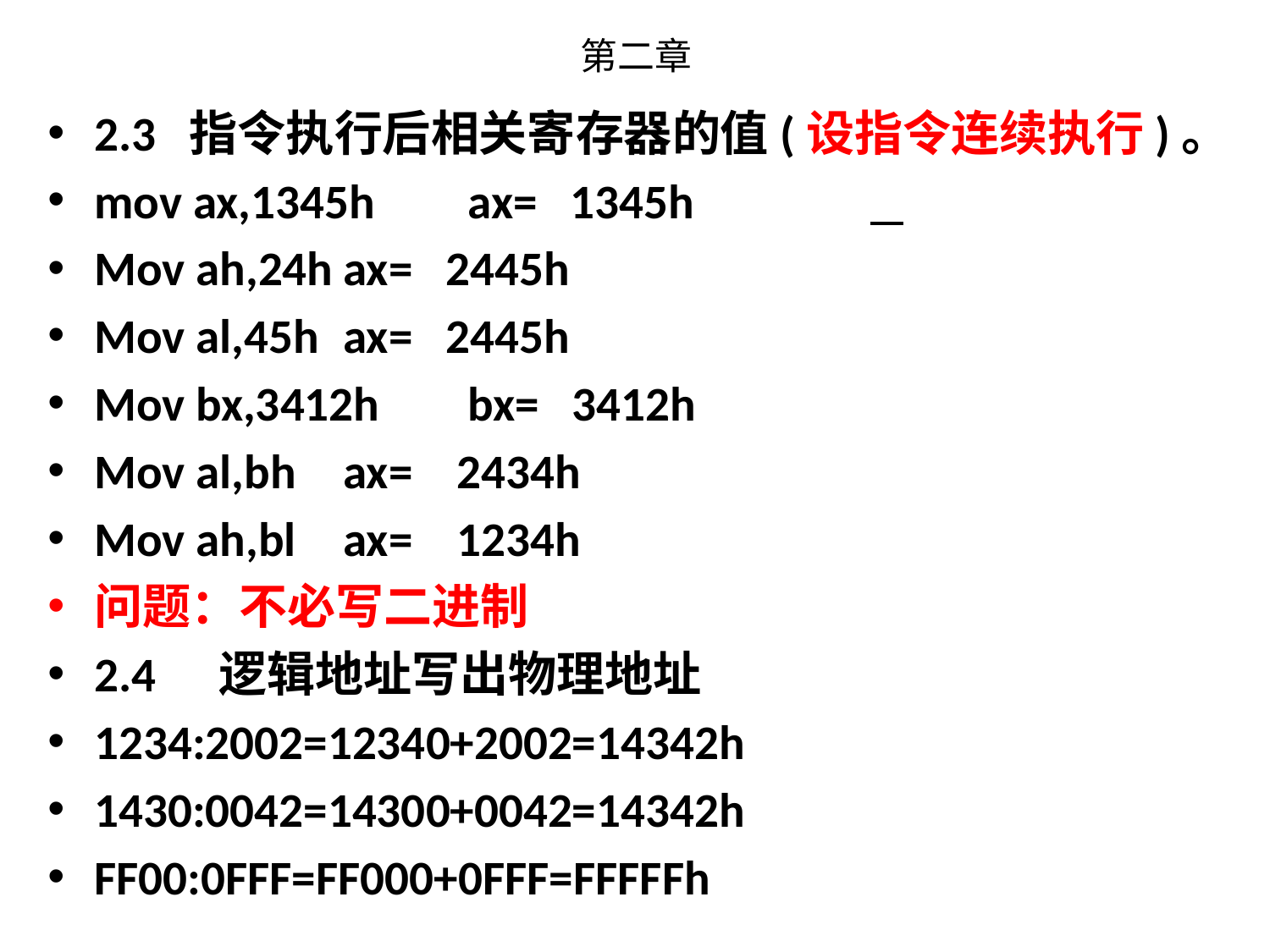

# 第二章
2.3  指令执行后相关寄存器的值(设指令连续执行)。
mov ax,1345h		ax=   1345h
Mov ah,24h		ax=   2445h
Mov al,45h		ax=   2445h
Mov bx,3412h		bx=   3412h
Mov al,bh		ax=    2434h
Mov ah,bl		ax=    1234h
问题：不必写二进制
2.4	逻辑地址写出物理地址
1234:2002=12340+2002=14342h
1430:0042=14300+0042=14342h
FF00:0FFF=FF000+0FFF=FFFFFh